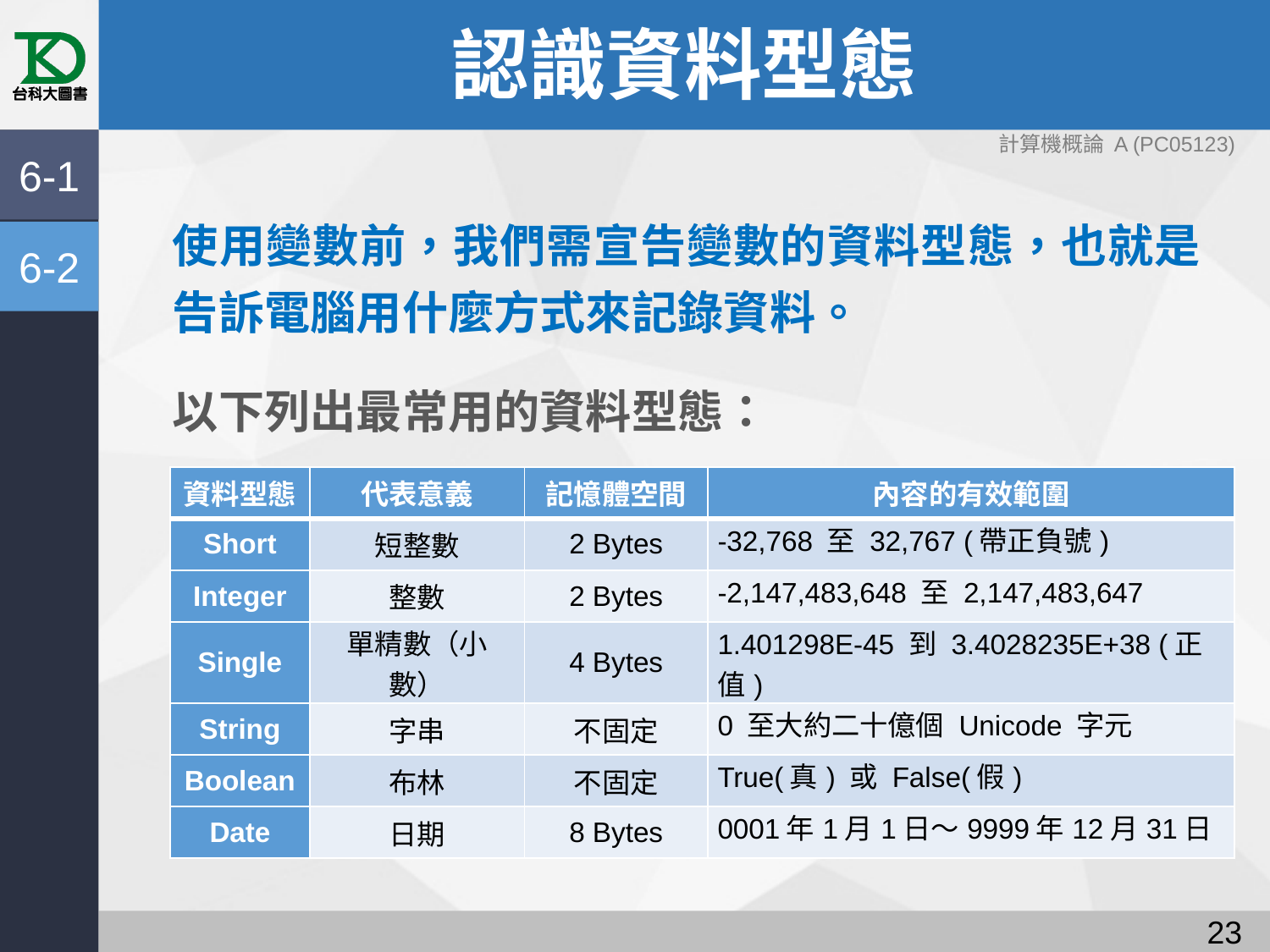

# 認識資料型態
計算機概論 A (PC05123)
6-1
使用變數前，我們需宣告變數的資料型態，也就是告訴電腦用什麼方式來記錄資料。
以下列出最常用的資料型態：
6-2
| 資料型態 | 代表意義 | 記憶體空間 | 內容的有效範圍 |
| --- | --- | --- | --- |
| Short | 短整數 | 2 Bytes | -32,768 至 32,767 (帶正負號) |
| Integer | 整數 | 2 Bytes | -2,147,483,648 至 2,147,483,647 |
| Single | 單精數（小數） | 4 Bytes | 1.401298E-45 到 3.4028235E+38 (正值) |
| String | 字串 | 不固定 | 0 至大約二十億個 Unicode 字元 |
| Boolean | 布林 | 不固定 | True(真) 或 False(假) |
| Date | 日期 | 8 Bytes | 0001年1月1日～9999年12月31日 |
23